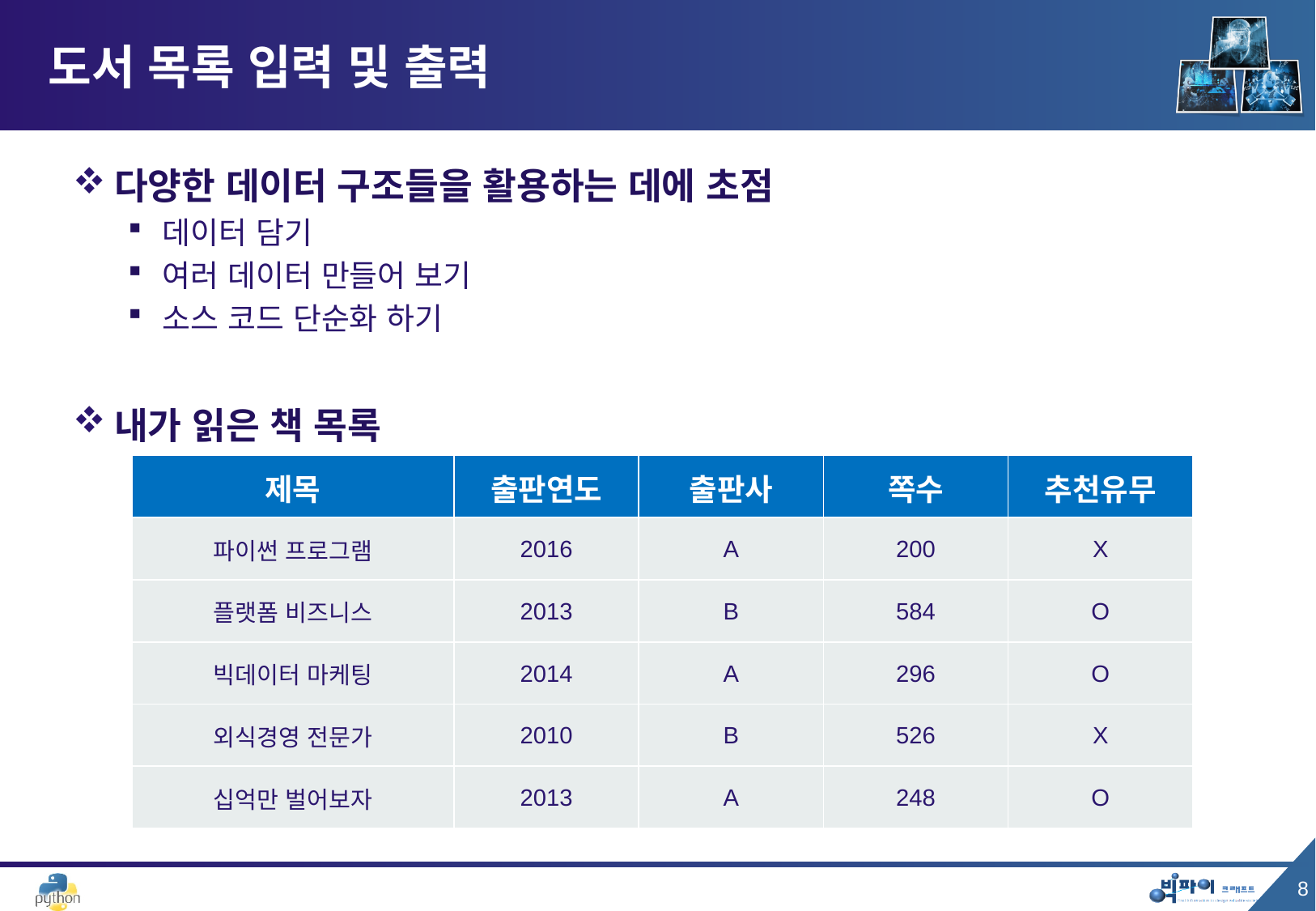

# 도서 목록 입력 및 출력
다양한 데이터 구조들을 활용하는 데에 초점
데이터 담기
여러 데이터 만들어 보기
소스 코드 단순화 하기

내가 읽은 책 목록
| 제목 | 출판연도 | 출판사 | 쪽수 | 추천유무 |
| --- | --- | --- | --- | --- |
| 파이썬 프로그램 | 2016 | A | 200 | X |
| 플랫폼 비즈니스 | 2013 | B | 584 | O |
| 빅데이터 마케팅 | 2014 | A | 296 | O |
| 외식경영 전문가 | 2010 | B | 526 | X |
| 십억만 벌어보자 | 2013 | A | 248 | O |